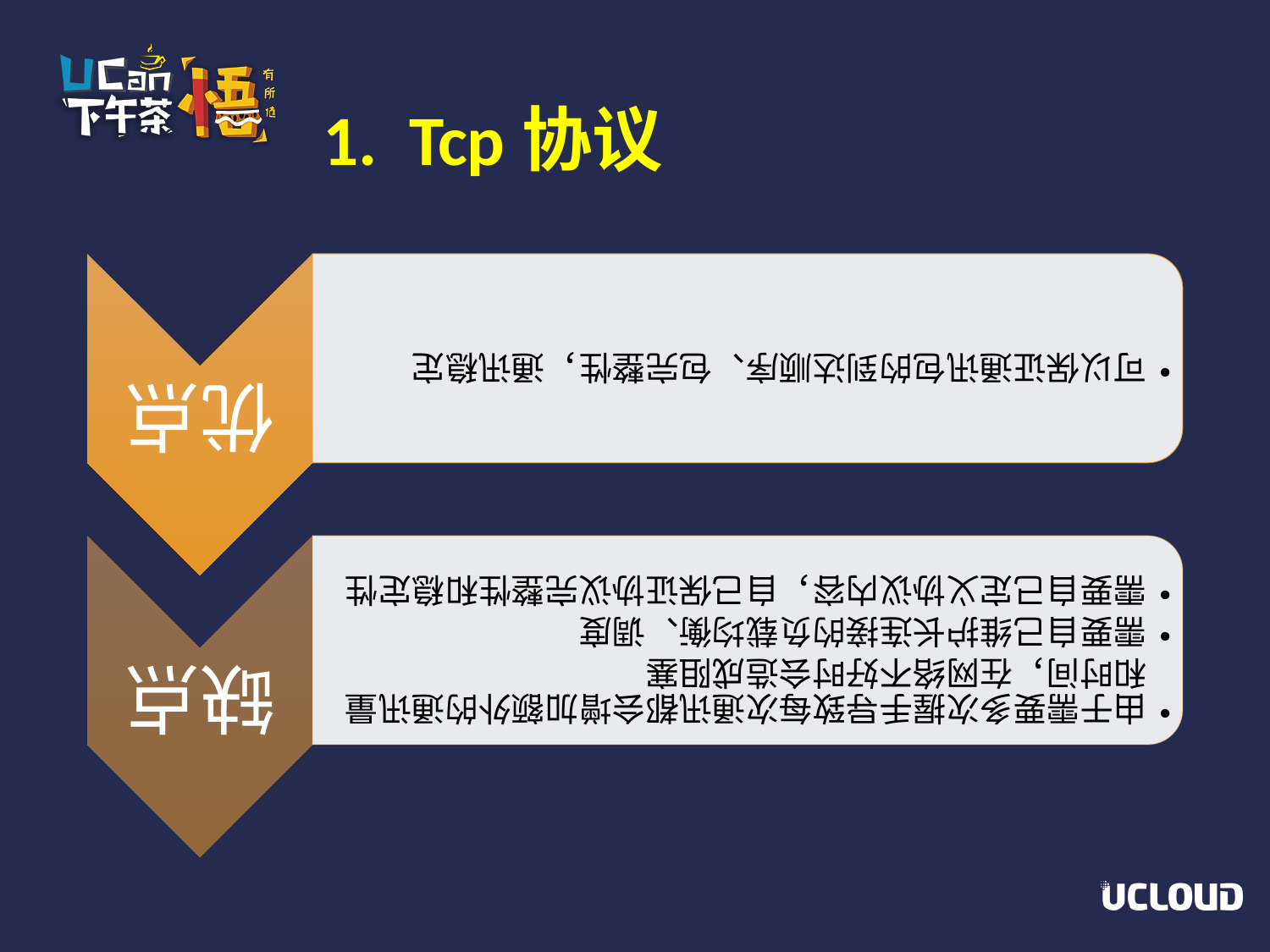

# 1.  Tcp协议
优点
可以保证通讯包的到达顺序、包完整性，通讯稳定
缺点
由于需要多次握手导致每次通讯都会增加额外的通讯量和时间，在网络不好时会造成阻塞
需要自己维护长连接的负载均衡、调度
需要自己定义协议内容，自己保证协议完整性和稳定性